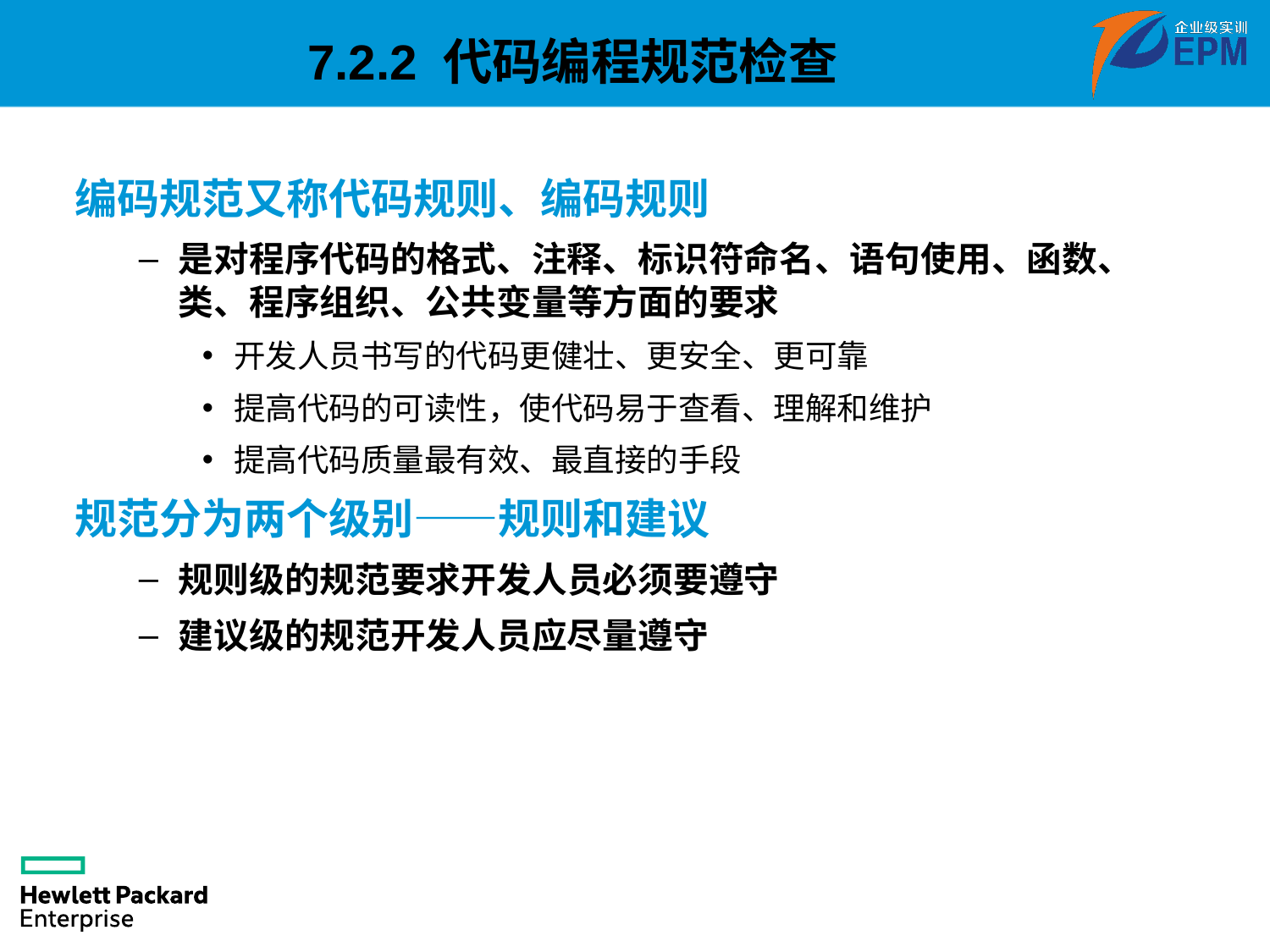

7.2.2 代码编程规范检查
编码规范又称代码规则、编码规则
是对程序代码的格式、注释、标识符命名、语句使用、函数、类、程序组织、公共变量等方面的要求
开发人员书写的代码更健壮、更安全、更可靠
提高代码的可读性，使代码易于查看、理解和维护
提高代码质量最有效、最直接的手段
规范分为两个级别——规则和建议
规则级的规范要求开发人员必须要遵守
建议级的规范开发人员应尽量遵守